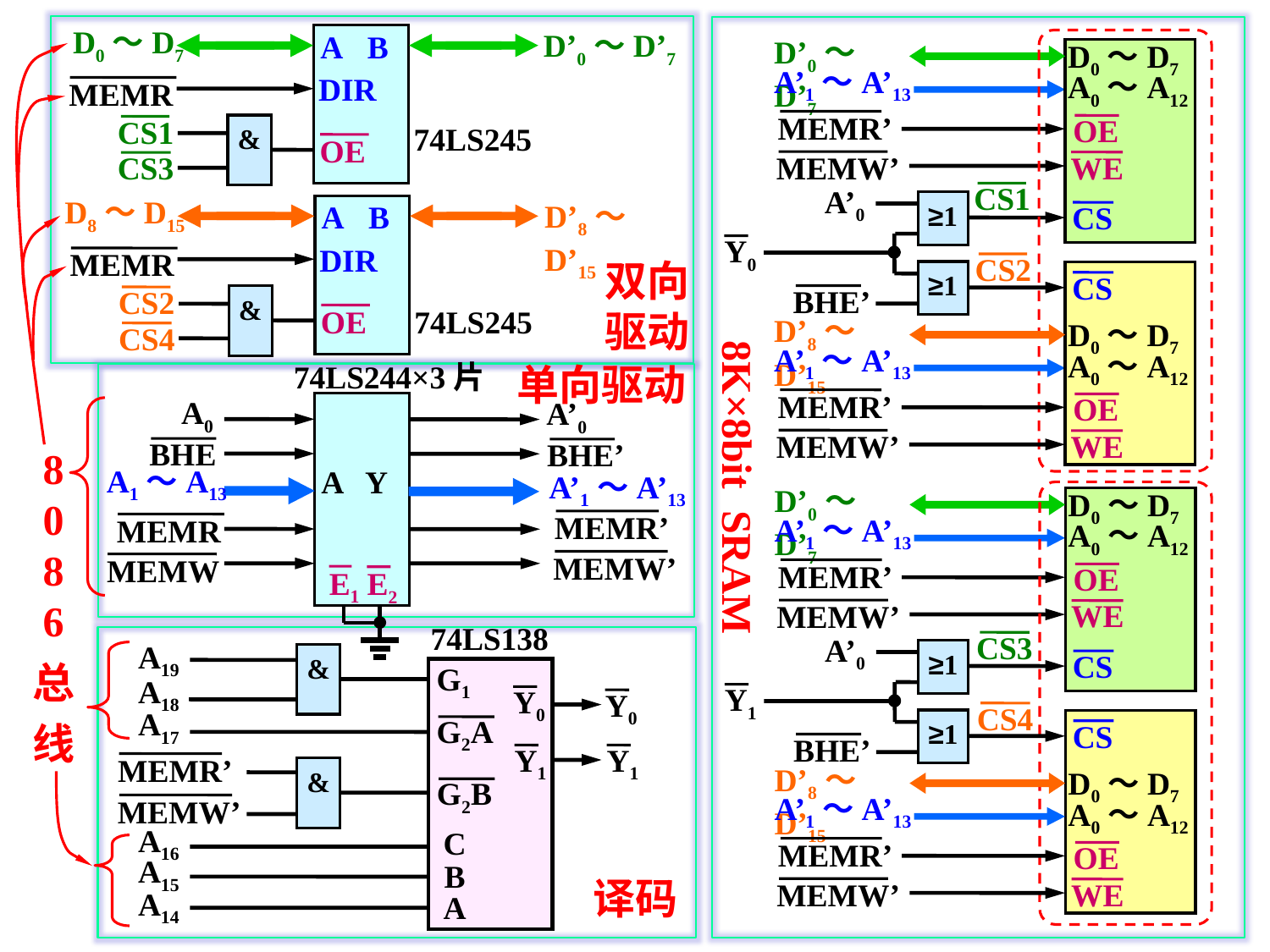

D0～D7

D’0～D’7
A   B

D’0～D’7

D0～D7

A’1～A’13
A0～A12
DIR
MEMR

MEMR’
OE
CS1

&

74LS245
OE

WE
CS3

MEMW’

CS1

A’0
D8～D15
D’8～D’15
A   B
≥1
CS

Y0

DIR

MEMR

CS2

双向驱动

≥1

CS

BHE’
CS2

&

OE
74LS245

D’8～D’15

D0～D7
CS4

A’1～A’13

A0～A12
74LS244×3片
单向驱动

MEMR’
OE
A0
A’0

WE
MEMW’
BHE

BHE’

8
0
8
6
总
线

A1～A13
A   Y
A’1～A’13
8K×8bit  SRAM
D’0～D’7

D0～D7

MEMR’

A’1～A’13
MEMR

A0～A12

MEMW’

MEMW

MEMR’
OE
E1

E2

WE
MEMW’

74LS138

CS3

A’0

A19
≥1
CS

&

G1

A18

Y1
Y0

Y0

CS4

A17

G2A

≥1

CS

BHE’

Y1
Y1

MEMR’

D’8～D’15
D0～D7
&

G2B

A’1～A’13
MEMW’

A0～A12

A16
C
MEMR’
OE

A15

B

译码
WE
MEMW’

A14

A